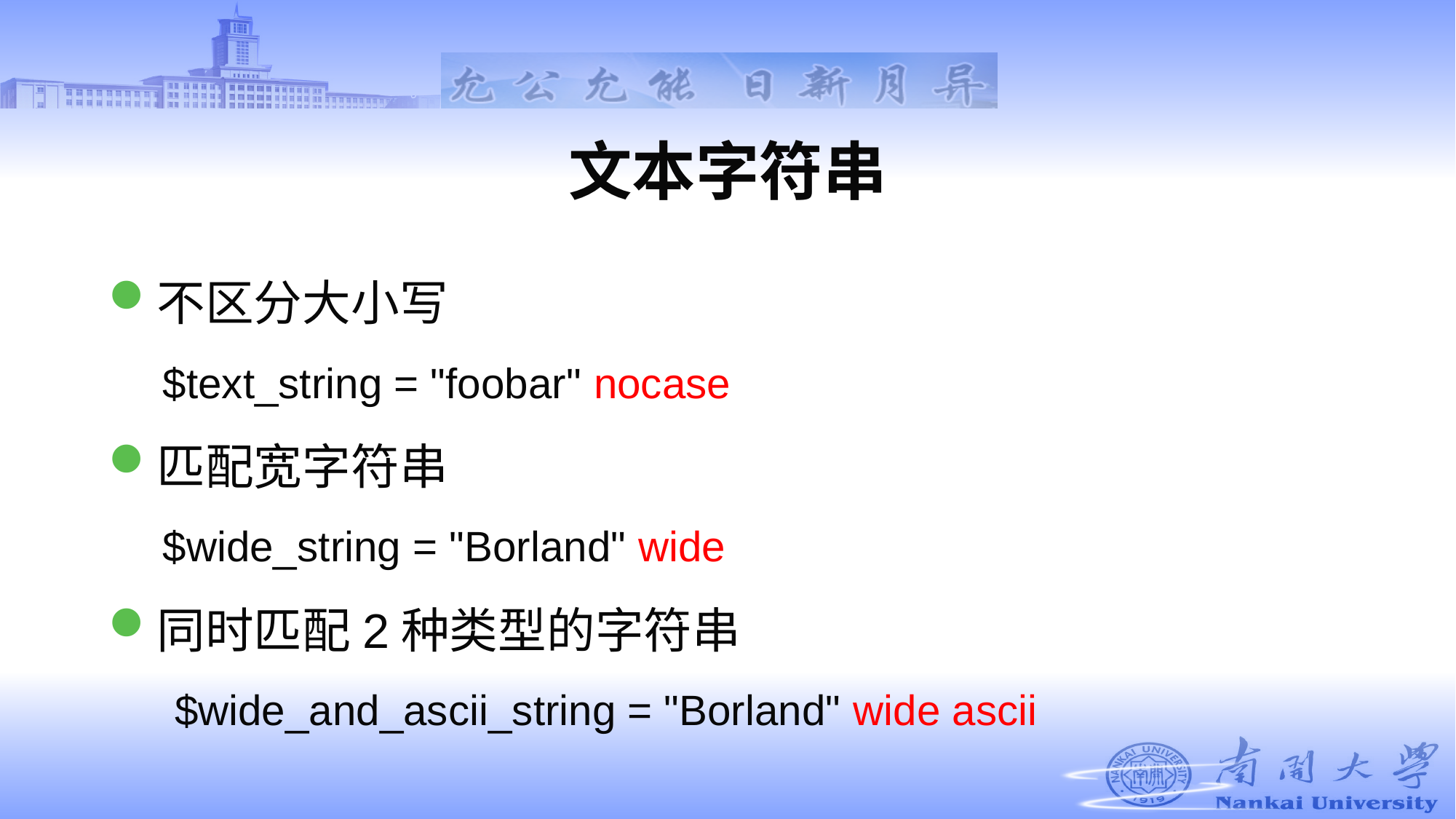

# 文本字符串
不区分大小写
$text_string = "foobar" nocase
匹配宽字符串
$wide_string = "Borland" wide
同时匹配2种类型的字符串
 $wide_and_ascii_string = "Borland" wide ascii